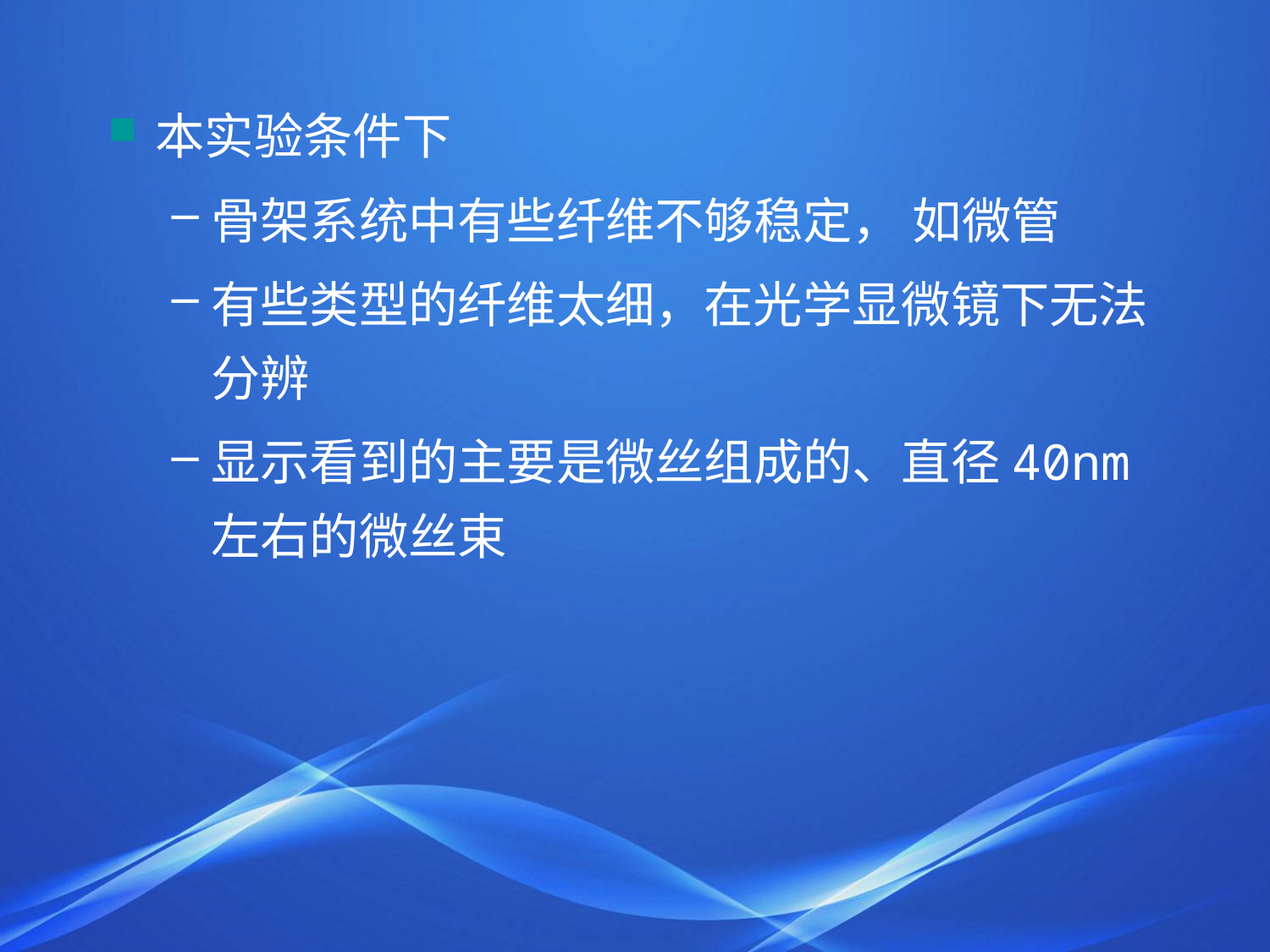

#
本实验条件下
骨架系统中有些纤维不够稳定， 如微管
有些类型的纤维太细，在光学显微镜下无法分辨
显示看到的主要是微丝组成的、直径40nm左右的微丝束